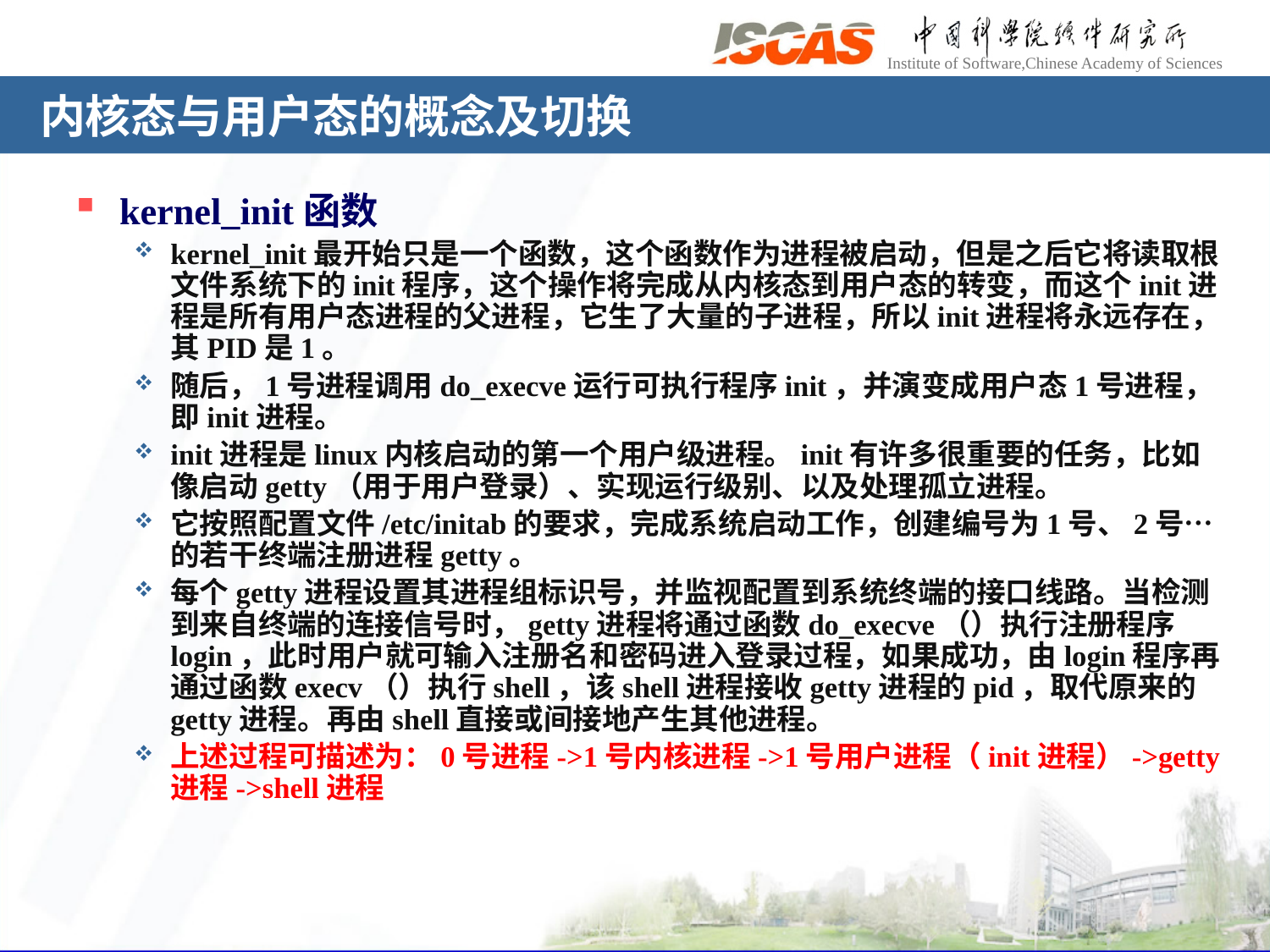

# 内核态与用户态的概念及切换
kernel_init函数
kernel_init最开始只是一个函数，这个函数作为进程被启动，但是之后它将读取根文件系统下的init程序，这个操作将完成从内核态到用户态的转变，而这个init进程是所有用户态进程的父进程，它生了大量的子进程，所以init进程将永远存在，其PID是1。
随后，1号进程调用do_execve运行可执行程序init，并演变成用户态1号进程，即init进程。
init进程是linux内核启动的第一个用户级进程。init有许多很重要的任务，比如像启动getty（用于用户登录）、实现运行级别、以及处理孤立进程。
它按照配置文件/etc/initab的要求，完成系统启动工作，创建编号为1号、2号…的若干终端注册进程getty。
每个getty进程设置其进程组标识号，并监视配置到系统终端的接口线路。当检测到来自终端的连接信号时，getty进程将通过函数do_execve（）执行注册程序login，此时用户就可输入注册名和密码进入登录过程，如果成功，由login程序再通过函数execv（）执行shell，该shell进程接收getty进程的pid，取代原来的getty进程。再由shell直接或间接地产生其他进程。
上述过程可描述为：0号进程->1号内核进程->1号用户进程（init进程）->getty进程->shell进程